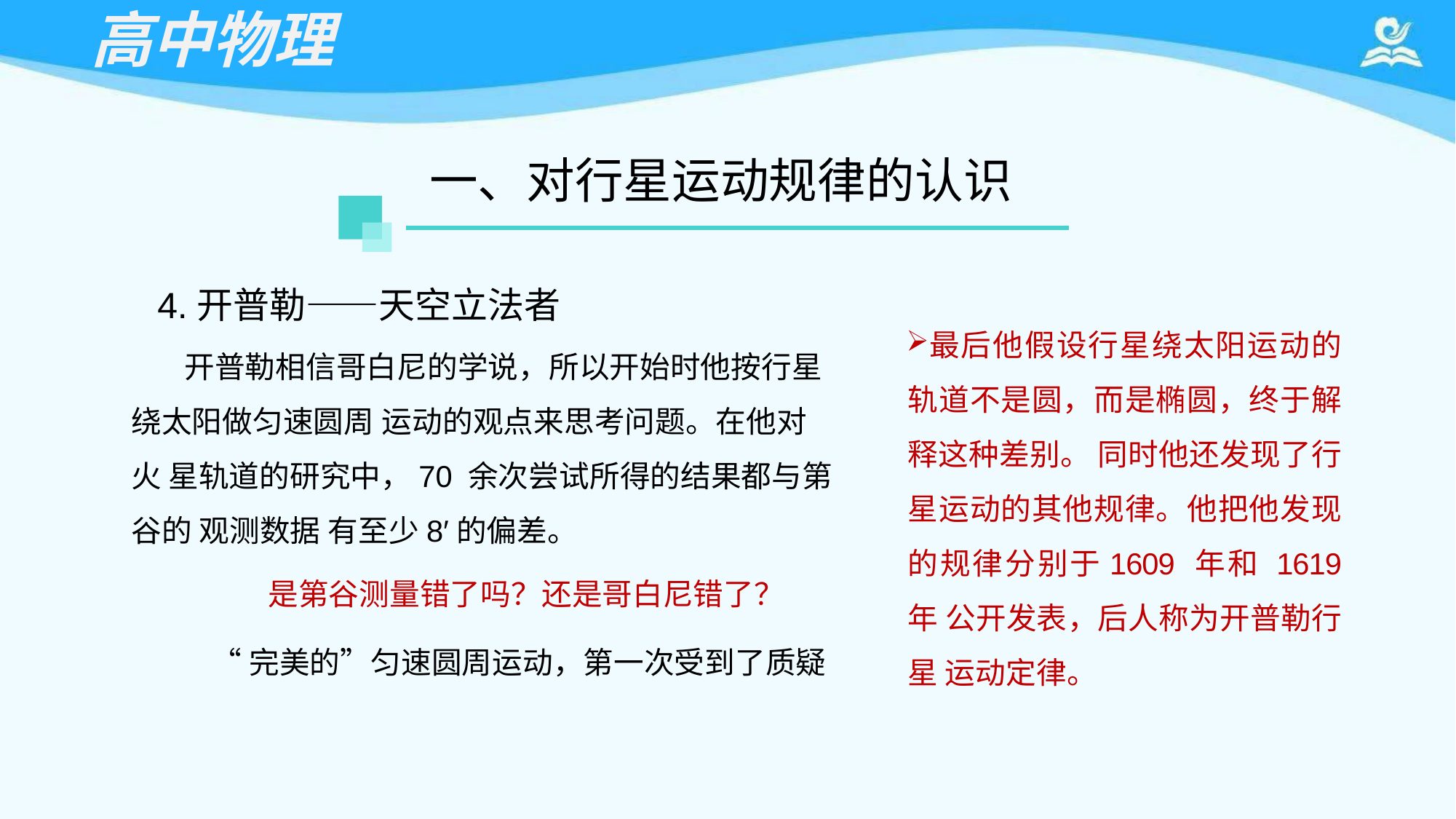

# 高中物理
一、对行星运动规律的认识

4.开普勒——天空立法者
开普勒相信哥白尼的学说，所以开始时他按行星 绕太阳做匀速圆周运动的观点来思考问题。在他对火 星轨道的研究中，70 余次尝试所得的结果都与第谷的 观测数据有至少8′的偏差。
是第谷测量错了吗？还是哥白尼错了？
“完美的”匀速圆周运动，第一次受到了质疑
最后他假设行星绕太阳运动的 轨道不是圆，而是椭圆，终于解 释这种差别。 同时他还发现了行 星运动的其他规律。他把他发现 的规律分别于1609 年和 1619 年 公开发表，后人称为开普勒行星 运动定律。